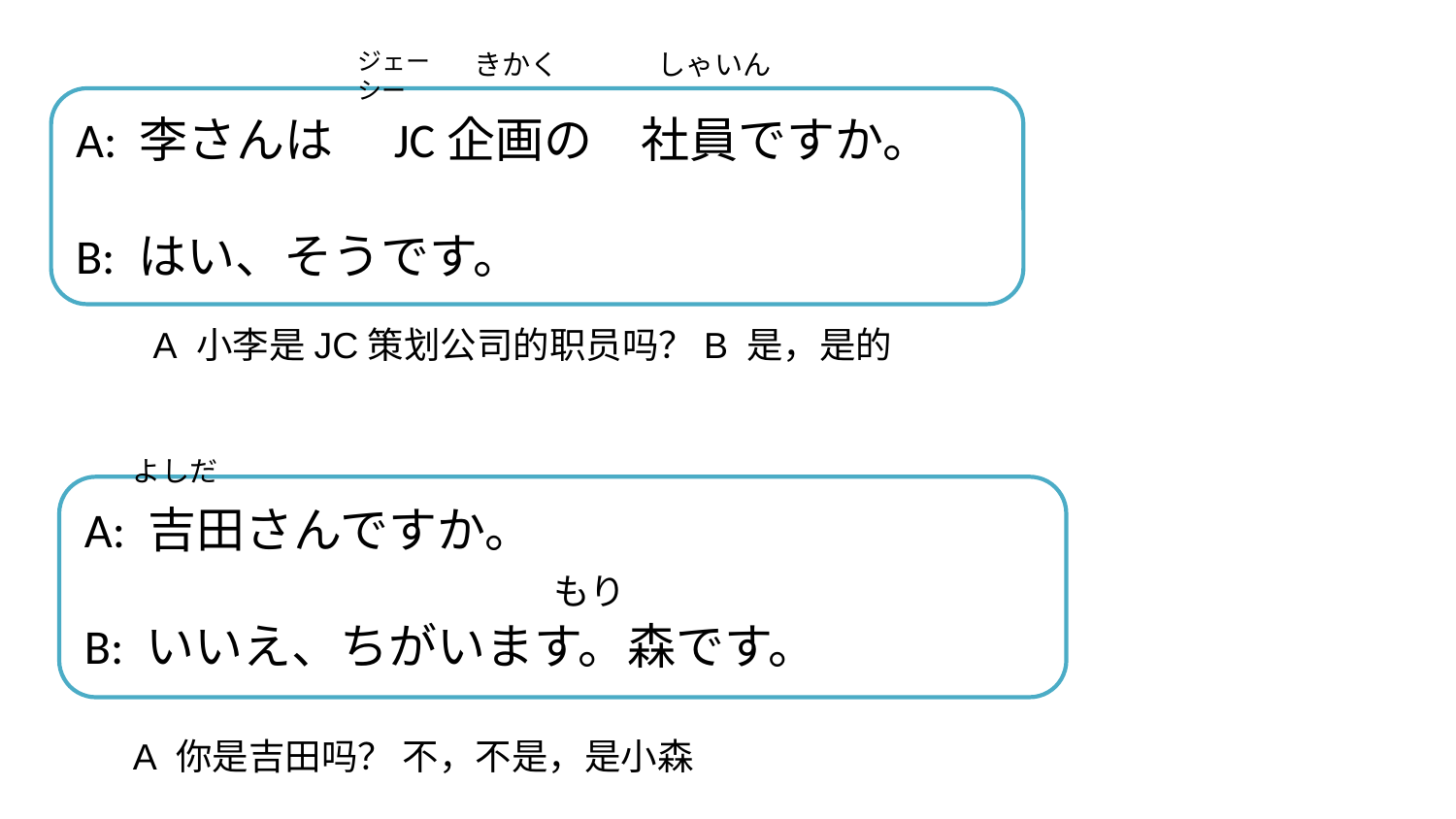

ジェーシー
きかく
しゃいん
A: 李さんは　JC企画の　社員ですか。

B: はい、そうです。
A 小李是JC策划公司的职员吗？B 是，是的
よしだ
A: 吉田さんですか。

B: いいえ、ちがいます。森です。
もり
A 你是吉田吗？ 不，不是，是小森